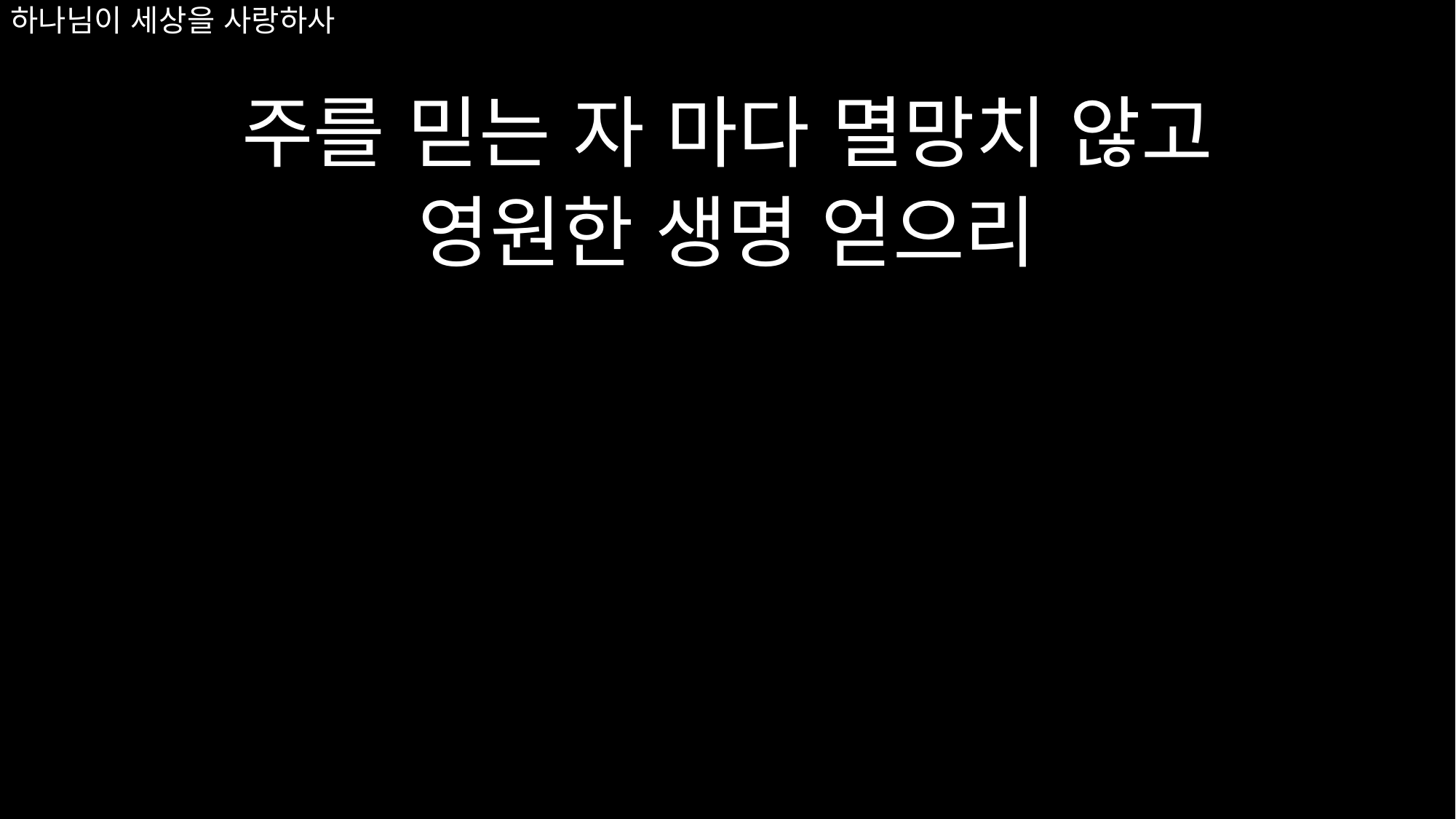

# 하나님이 세상을 사랑하사
주를 믿는 자 마다 멸망치 않고
영원한 생명 얻으리